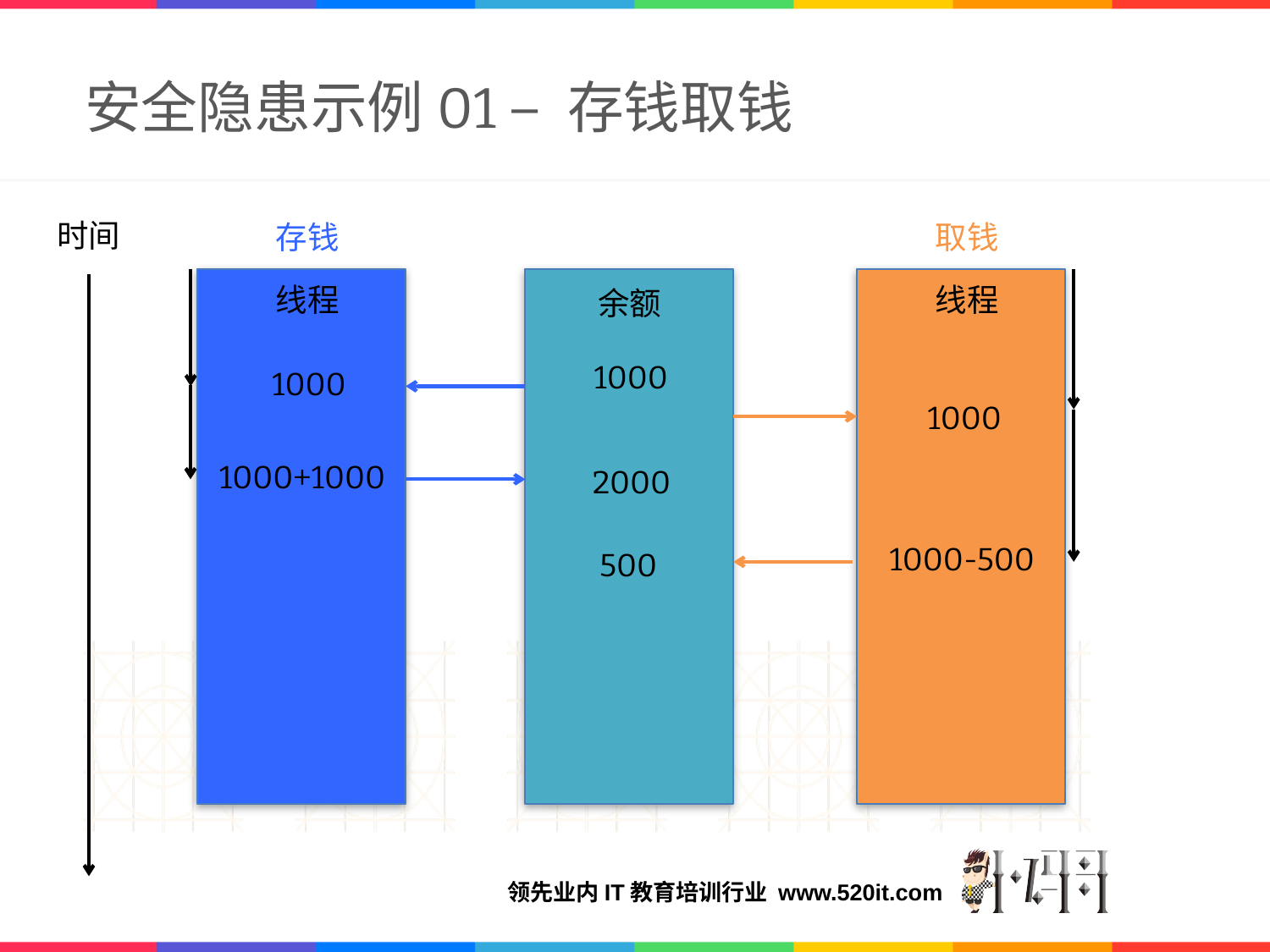

# 安全隐患示例01 – 存钱取钱
时间
存钱
取钱

线程

余额
1000

线程
1000
1000
1000+1000
2000
1000-500
500